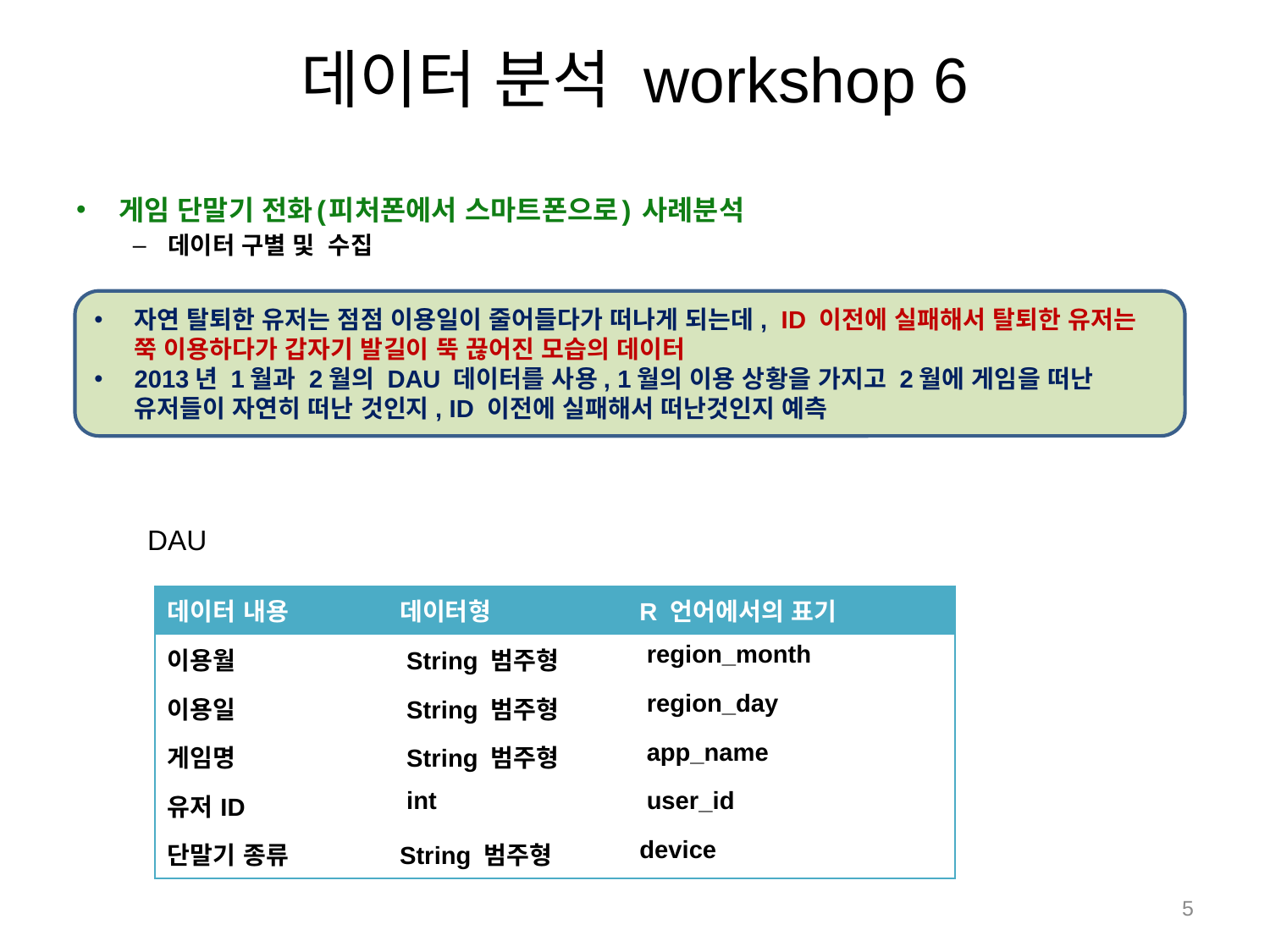

# 데이터 분석 workshop 6
게임 단말기 전화(피처폰에서 스마트폰으로) 사례분석
데이터 구별 및  수집
자연 탈퇴한 유저는 점점 이용일이 줄어들다가 떠나게 되는데,  ID 이전에 실패해서 탈퇴한 유저는 쭉 이용하다가 갑자기 발길이 뚝 끊어진 모습의 데이터
2013년 1월과 2월의 DAU 데이터를 사용, 1월의 이용 상황을 가지고 2월에 게임을 떠난 유저들이 자연히 떠난 것인지, ID 이전에 실패해서 떠난것인지 예측
DAU
| 데이터 내용 | 데이터형 | R 언어에서의 표기 |
| --- | --- | --- |
| 이용월 | String 범주형 | region\_month |
| 이용일 | String 범주형 | region\_day |
| 게임명 | String 범주형 | app\_name |
| 유저ID | int | user\_id |
| 단말기 종류 | String 범주형 | device |
5